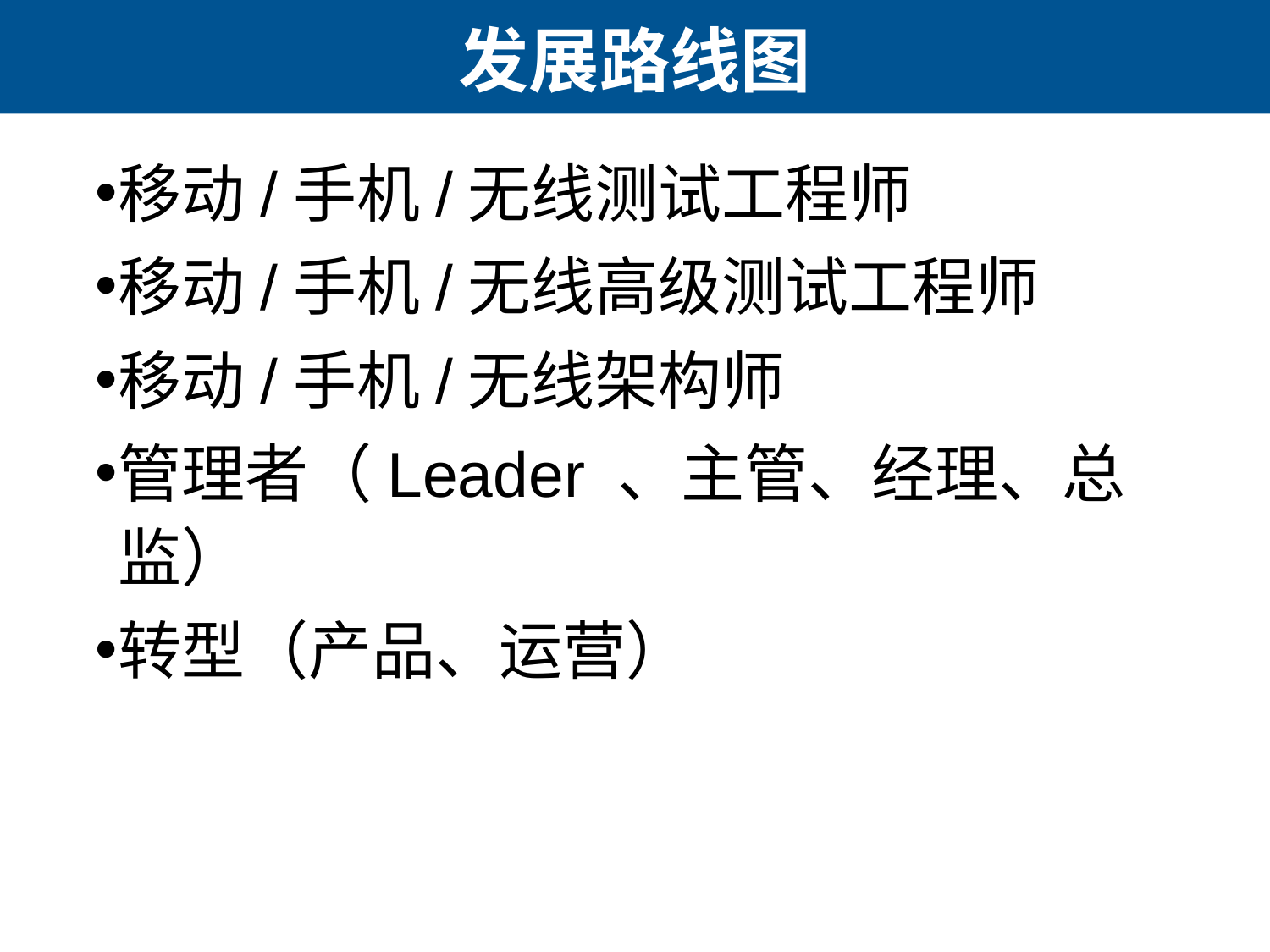

# 发展路线图
移动/手机/无线测试工程师
移动/手机/无线高级测试工程师
移动/手机/无线架构师
管理者（Leader 、主管、经理、总监）
转型（产品、运营）